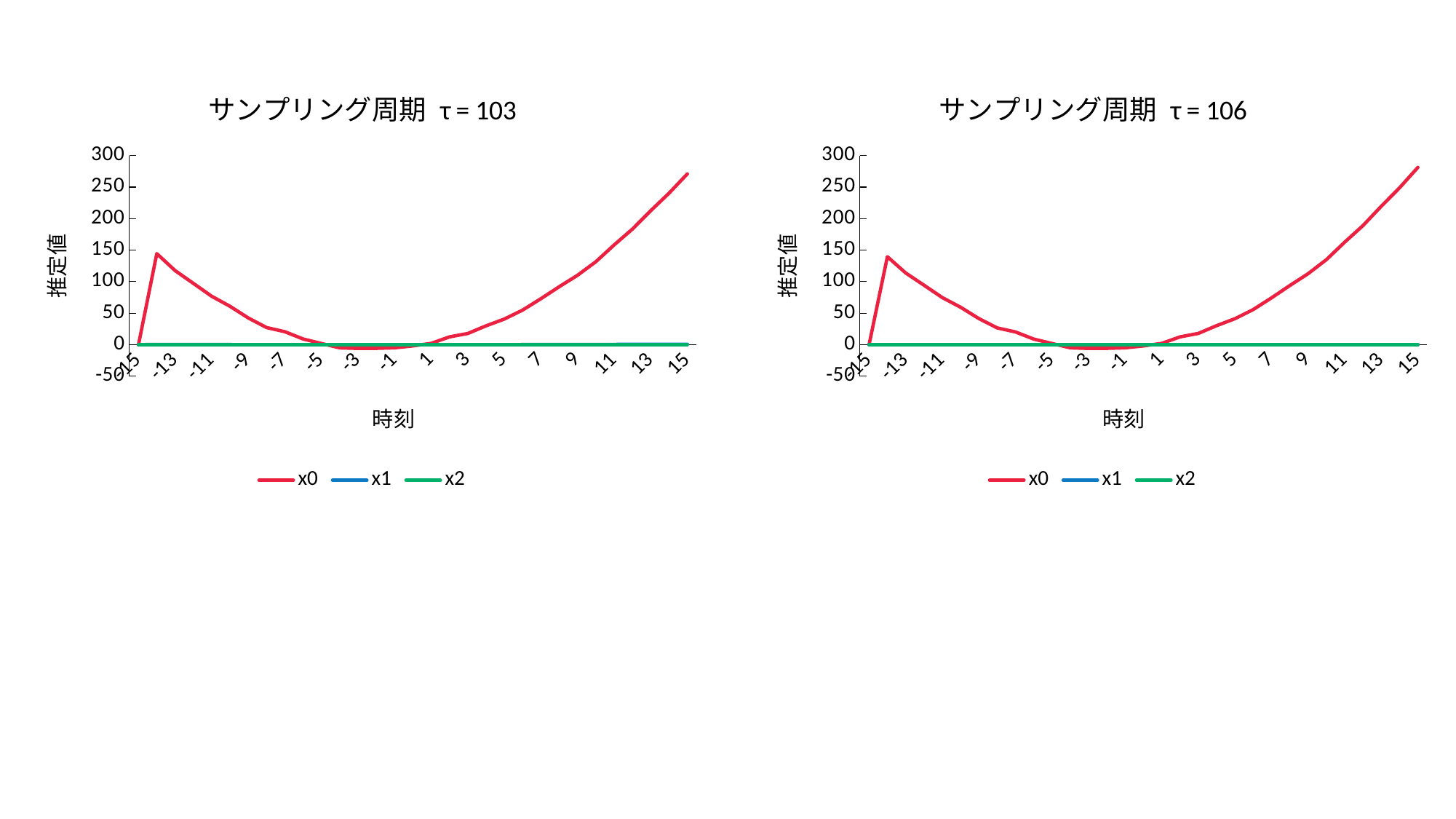

### Chart: サンプリング周期 τ = 103

| Category | x0 | x1 | x2 |
|---|---|---|---|
| -15 | 0.0 | 0.0 | 0.0 |
| -14 | 144.532653609907 | 0.360507013151532 | 0.000484411092864844 |
| -13 | 117.558156712535 | 0.293203109728415 | 0.000395169904935847 |
| -12 | 97.1986606433072 | 0.242387952603997 | 0.00032774158293339 |
| -11 | 76.8003817485363 | 0.191459574868932 | 0.000260112190267165 |
| -10 | 60.8779039119201 | 0.151693040491869 | 0.000207264929998316 |
| -9 | 42.3485040059543 | 0.105400617648274 | 0.000145698183709501 |
| -8 | 27.1279132847789 | 0.0673622204784962 | 9.506998515961e-05 |
| -7 | 20.5357923504238 | 0.0508821647892344 | 7.31184306304798e-05 |
| -6 | 9.01274337759543 | 0.0220654561280846 | 3.47044215003164e-05 |
| -5 | 1.88449360980667 | 0.00423329524450778 | 1.09146566404399e-05 |
| -4 | -5.07382087081223 | -0.0131795539773335 | -1.23340685333502e-05 |
| -3 | -5.93194623130887 | -0.0153276903902016 | -1.5204429079422e-05 |
| -2 | -5.80104070735699 | -0.0149998858043237 | -1.4766062916655e-05 |
| -1 | -4.94604624554457 | -0.012858145197289 | -1.18996527343778e-05 |
| 0 | -1.98450000000023 | -0.00543702990181718 | -1.95952123250548e-06 |
| 1 | 2.05460069761681 | 0.00468768941854842 | 1.16129645564527e-05 |
| 2 | 12.3238390882681 | 0.0304381349525588 | 4.61604564713965e-05 |
| 3 | 17.7715103465889 | 0.0441030249523039 | 6.45087282201393e-05 |
| 4 | 29.8829397392835 | 0.0744936694101014 | 0.000105348942193419 |
| 5 | 40.6564743810277 | 0.101536521484069 | 0.000141720462067924 |
| 6 | 54.8824208799433 | 0.137257695437705 | 0.000189804095258548 |
| 7 | 73.0026822643312 | 0.182773242887913 | 0.000251123172509821 |
| 8 | 91.8985034996218 | 0.230253419020491 | 0.000315142940824482 |
| 9 | 110.148126150056 | 0.276125890668803 | 0.000377047332389789 |
| 10 | 131.635246860818 | 0.3301551024395 | 0.00045002114784348 |
| 11 | 158.279942970378 | 0.397176546034684 | 0.000540620026776551 |
| 12 | 183.347814836559 | 0.460253905223237 | 0.000625960421944186 |
| 13 | 212.56171767134 | 0.533789746861812 | 0.000725536209792565 |
| 14 | 240.292217307702 | 0.603616370242894 | 0.000820170963751028 |
| 15 | 270.88979173031 | 0.680689785710288 | 0.000924717706818772 |

### Chart: サンプリング周期 τ = 106

| Category | x0 | x1 | x2 |
|---|---|---|---|
| -15 | 0.0 | 0.0 | 0.0 |
| -14 | 139.585385385894 | 0.000348962649233754 | 4.65281361095327e-10 |
| -13 | 113.81699897944 | 0.000284541812057264 | 3.79387255091068e-10 |
| -12 | 94.3400301483707 | 0.000235849471132483 | 3.14464350261768e-10 |
| -11 | 74.7278549799444 | 0.000186819098584697 | 2.49090694524624e-10 |
| -10 | 59.3831845548146 | 0.000148457460883395 | 1.97941946553134e-10 |
| -9 | 41.4126317687985 | 0.000103531108869433 | 1.38040223738022e-10 |
| -8 | 26.5956319032988 | 6.64886215535362e-05 | 8.86502735790656e-11 |
| -7 | 20.1835532056771 | 5.04584248097064e-05 | 6.72766779220416e-11 |
| -6 | 8.88173322212685 | 2.22038654331278e-05 | 2.96039069744662e-11 |
| -5 | 1.86362329273931 | 4.6585789131337e-06 | 6.2101604249095e-12 |
| -4 | -5.02135021522043 | -1.25538720688809e-05 | -1.67398201156063e-11 |
| -3 | -5.88614414740274 | -1.47158597819464e-05 | -1.96224780865209e-11 |
| -2 | -5.77112885656519 | -1.44283210756262e-05 | -1.9239091866838e-11 |
| -1 | -4.93321233350913 | -1.23335255784233e-05 | -1.64460200318049e-11 |
| 0 | -1.98449999999999 | -4.96172754385437e-06 | -6.61691011701559e-12 |
| 1 | 2.05929485220659 | 5.14778654533488e-06 | 6.8625138918421e-12 |
| 2 | 12.3848380763907 | 3.09617220477051e-05 | 4.12813010746277e-11 |
| 3 | 17.9042657184514 | 4.47603371484113e-05 | 5.96795771982068e-11 |
| 4 | 30.1822981762669 | 7.54555308426705e-05 | 1.00606802260365e-10 |
| 5 | 41.1671854072755 | 0.00010291785877041 | 1.3722353243607e-10 |
| 6 | 55.7119643135329 | 0.000139279963606818 | 1.85706759081628e-10 |
| 7 | 74.2930998567306 | 0.000185733019248467 | 2.47644744706913e-10 |
| 8 | 93.7588247993985 | 0.000234397574931491 | 3.12531467838327e-10 |
| 9 | 112.661265084232 | 0.000281653927681688 | 3.75540610293448e-10 |
| 10 | 134.978425483558 | 0.000337447144847531 | 4.49932409655635e-10 |
| 11 | 162.709825397706 | 0.000406776060615095 | 5.42372073338164e-10 |
| 12 | 188.955331226411 | 0.00047239024075287 | 6.29858755074627e-10 |
| 13 | 219.616462309747 | 0.000549043579496235 | 7.32064569550168e-10 |
| 14 | 248.894888475184 | 0.000622240157299703 | 8.29661373056559e-10 |
| 15 | 281.297651074155 | 0.000703247657869366 | 9.37672958085676e-10 |